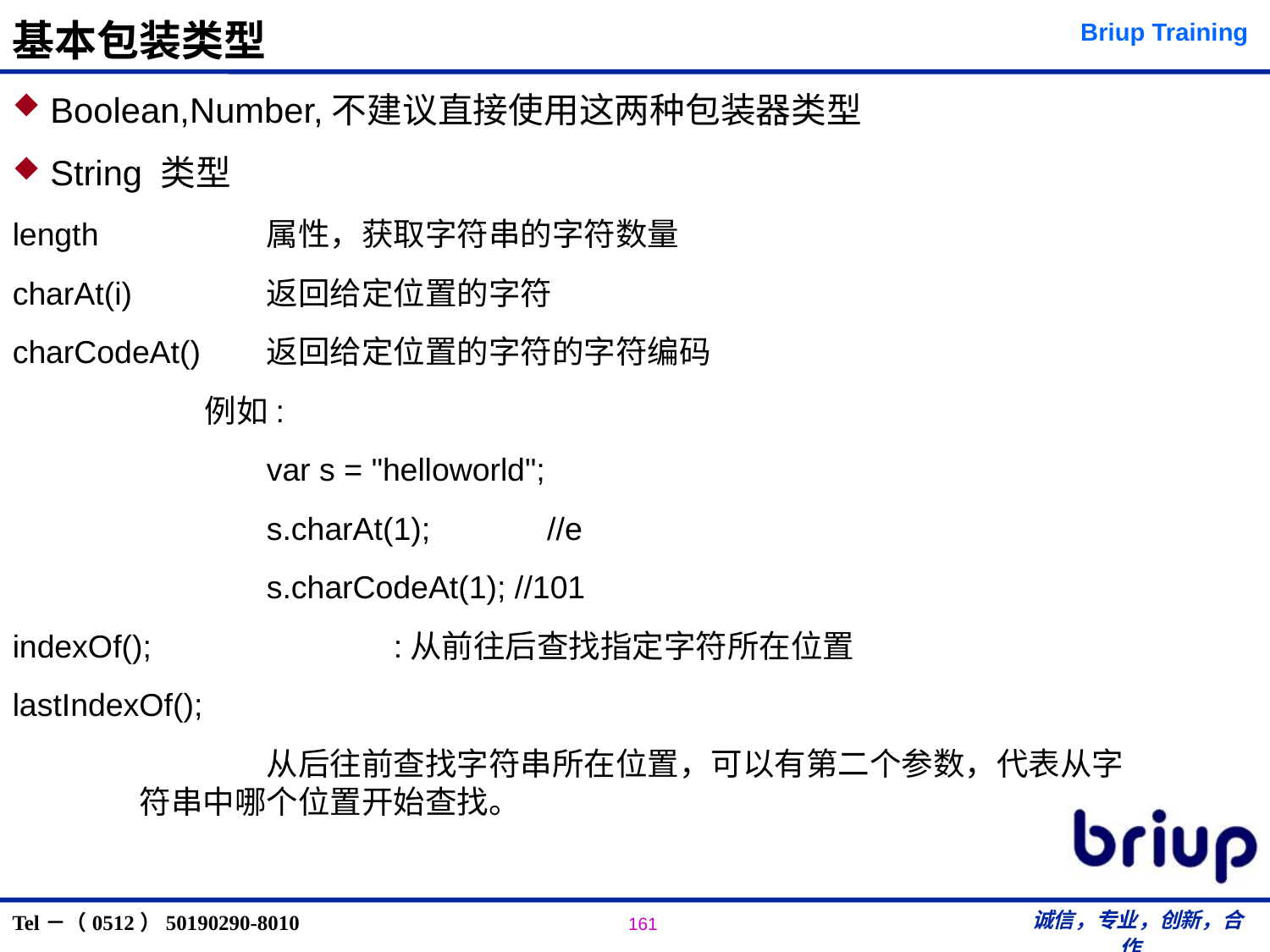

# 基本包装类型
 Boolean,Number,不建议直接使用这两种包装器类型
 String 类型
length		属性，获取字符串的字符数量
charAt(i)		返回给定位置的字符
charCodeAt()	返回给定位置的字符的字符编码
	        例如:
		var s = "helloworld";
		s.charAt(1);	   //e
		s.charCodeAt(1); //101
indexOf();		:从前往后查找指定字符所在位置
lastIndexOf();
		从后往前查找字符串所在位置，可以有第二个参数，代表从字		符串中哪个位置开始查找。